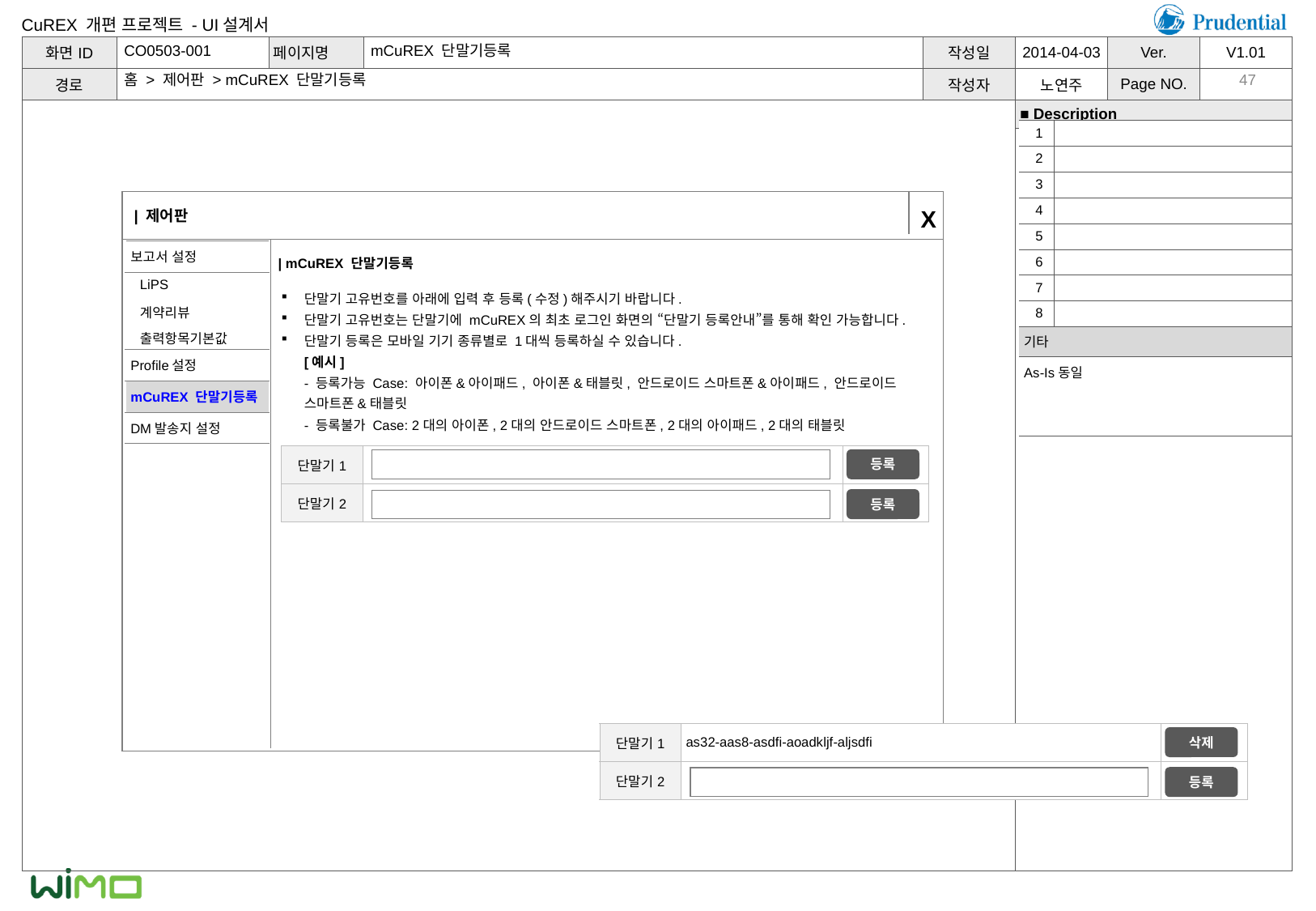

CO0503-001
mCuREX 단말기등록
홈 > 제어판 > mCuREX 단말기등록
47
| 1 |  |
| --- | --- |
| 2 |  |
| 3 |  |
| 4 |  |
| 5 |  |
| 6 |  |
| 7 |  |
| 8 |  |
| 기타 |  |
| As-Is동일 |  |

| 제어판
X
| 보고서 설정 |
| --- |
| LiPS |
| 계약리뷰 |
| 출력항목기본값 |
| Profile설정 |
| mCuREX 단말기등록 |
| DM발송지 설정 |
| mCuREX 단말기등록
단말기 고유번호를 아래에 입력 후 등록(수정)해주시기 바랍니다.
단말기 고유번호는 단말기에 mCuREX의 최초 로그인 화면의 “단말기 등록안내”를 통해 확인 가능합니다.
단말기 등록은 모바일 기기 종류별로 1대씩 등록하실 수 있습니다.
[예시]
- 등록가능 Case: 아이폰&아이패드, 아이폰&태블릿, 안드로이드 스마트폰&아이패드, 안드로이드 스마트폰&태블릿
- 등록불가 Case: 2대의 아이폰, 2대의 안드로이드 스마트폰, 2대의 아이패드, 2대의 태블릿
| 단말기1 |  |  |
| --- | --- | --- |
| 단말기2 |  |  |

등록

등록
| 단말기1 | as32-aas8-asdfi-aoadkljf-aljsdfi |  |
| --- | --- | --- |
| 단말기2 |  |  |
삭제

등록